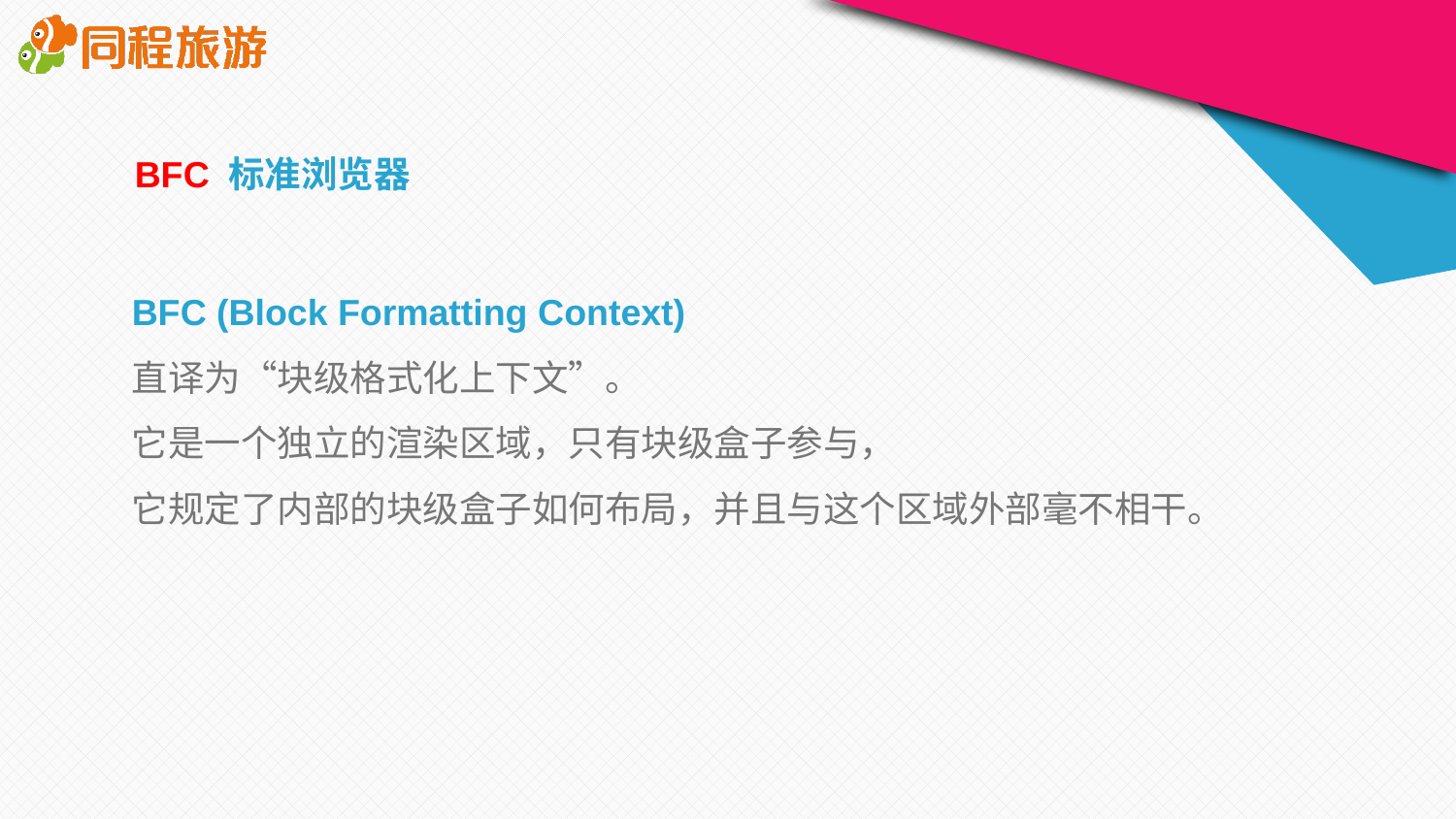

BFC 标准浏览器
BFC (Block Formatting Context)
直译为“块级格式化上下文”。
它是一个独立的渲染区域，只有块级盒子参与，
它规定了内部的块级盒子如何布局，并且与这个区域外部毫不相干。